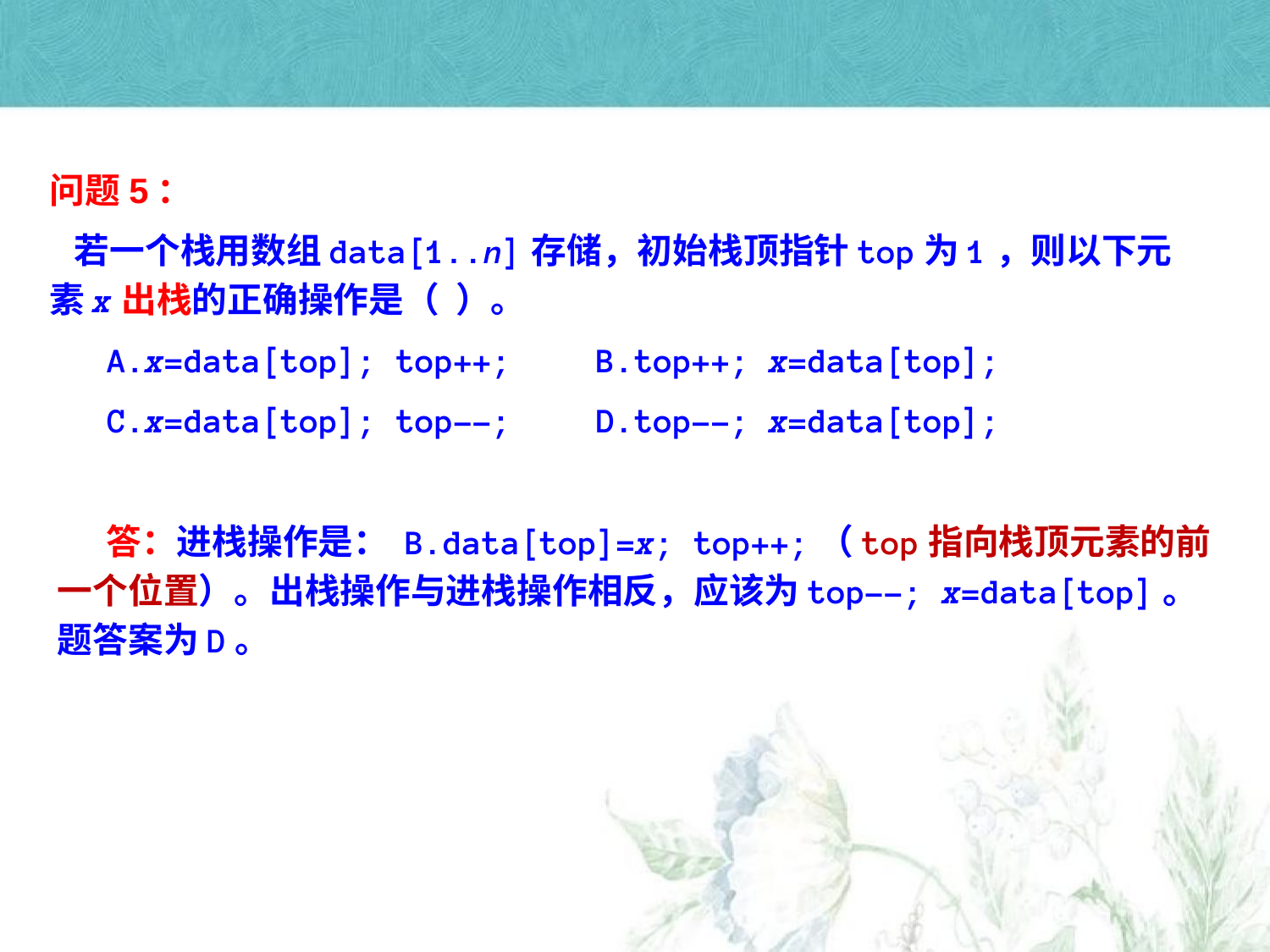

问题5：
  若一个栈用数组data[1..n]存储，初始栈顶指针top为1，则以下元素x出栈的正确操作是（  ）。
   A.x=data[top]; top++;	  B.top++; x=data[top];
   C.x=data[top]; top--;	  D.top--; x=data[top];
     答：进栈操作是： B.data[top]=x; top++;（top指向栈顶元素的前一个位置）。出栈操作与进栈操作相反，应该为top--; x=data[top]。题答案为D。